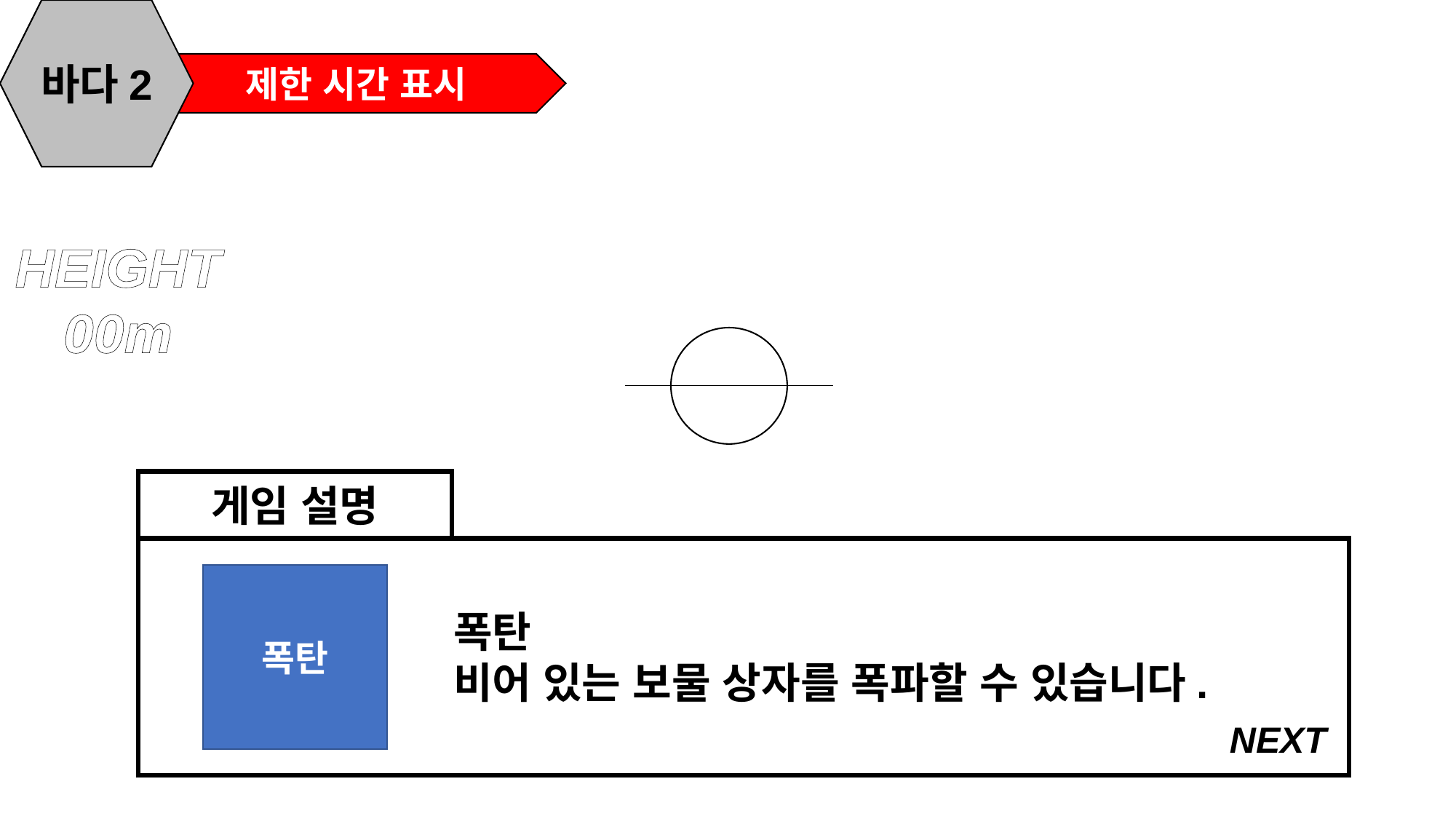

바다2
제한 시간 표시
HEIGHT
00m

게임 설명

폭탄
폭탄
비어 있는 보물 상자를 폭파할 수 있습니다.
NEXT